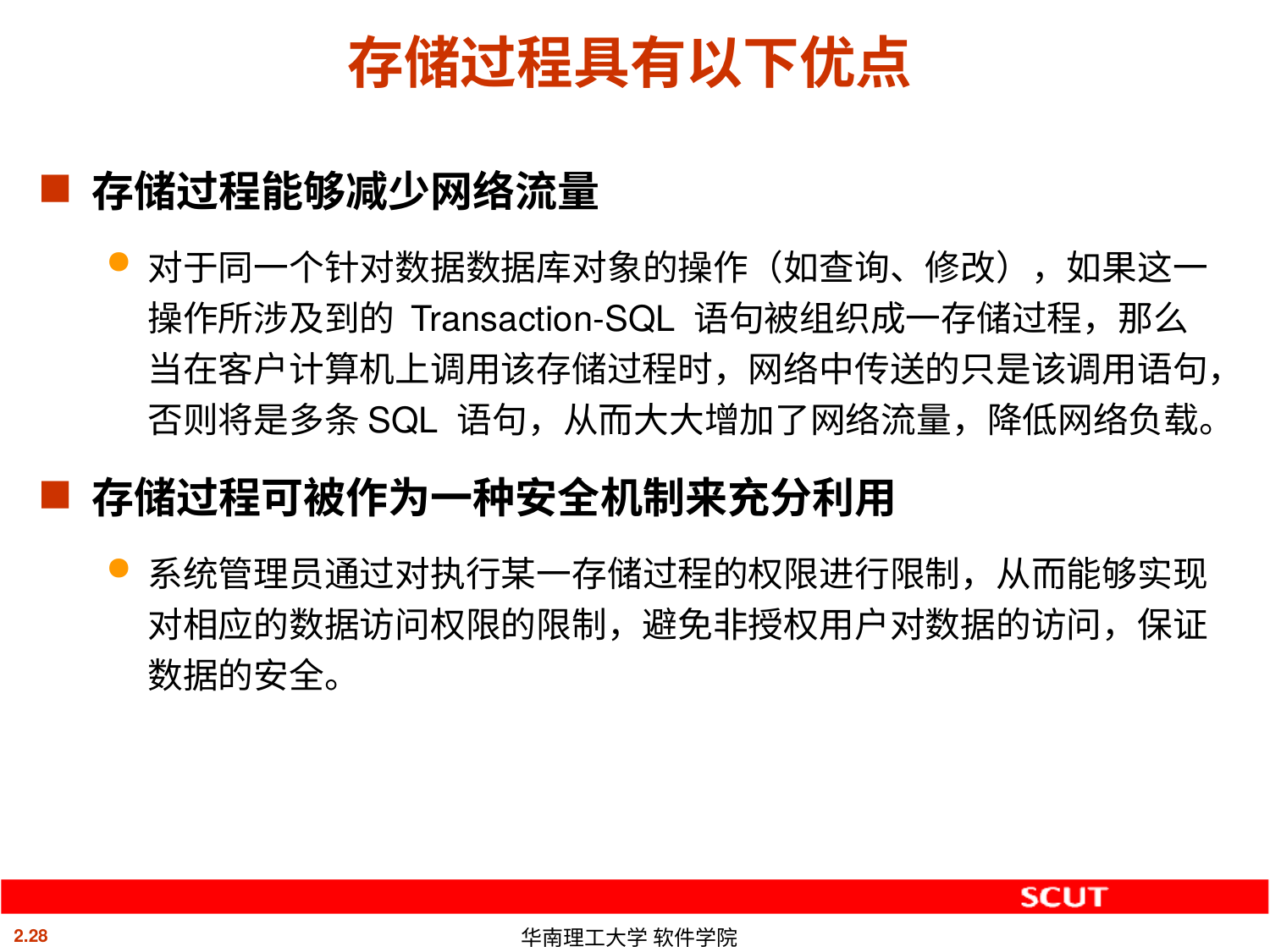

# 存储过程具有以下优点
存储过程能够减少网络流量
对于同一个针对数据数据库对象的操作（如查询、修改），如果这一操作所涉及到的 Transaction-SQL 语句被组织成一存储过程，那么当在客户计算机上调用该存储过程时，网络中传送的只是该调用语句，否则将是多条SQL 语句，从而大大增加了网络流量，降低网络负载。
存储过程可被作为一种安全机制来充分利用
系统管理员通过对执行某一存储过程的权限进行限制，从而能够实现对相应的数据访问权限的限制，避免非授权用户对数据的访问，保证数据的安全。